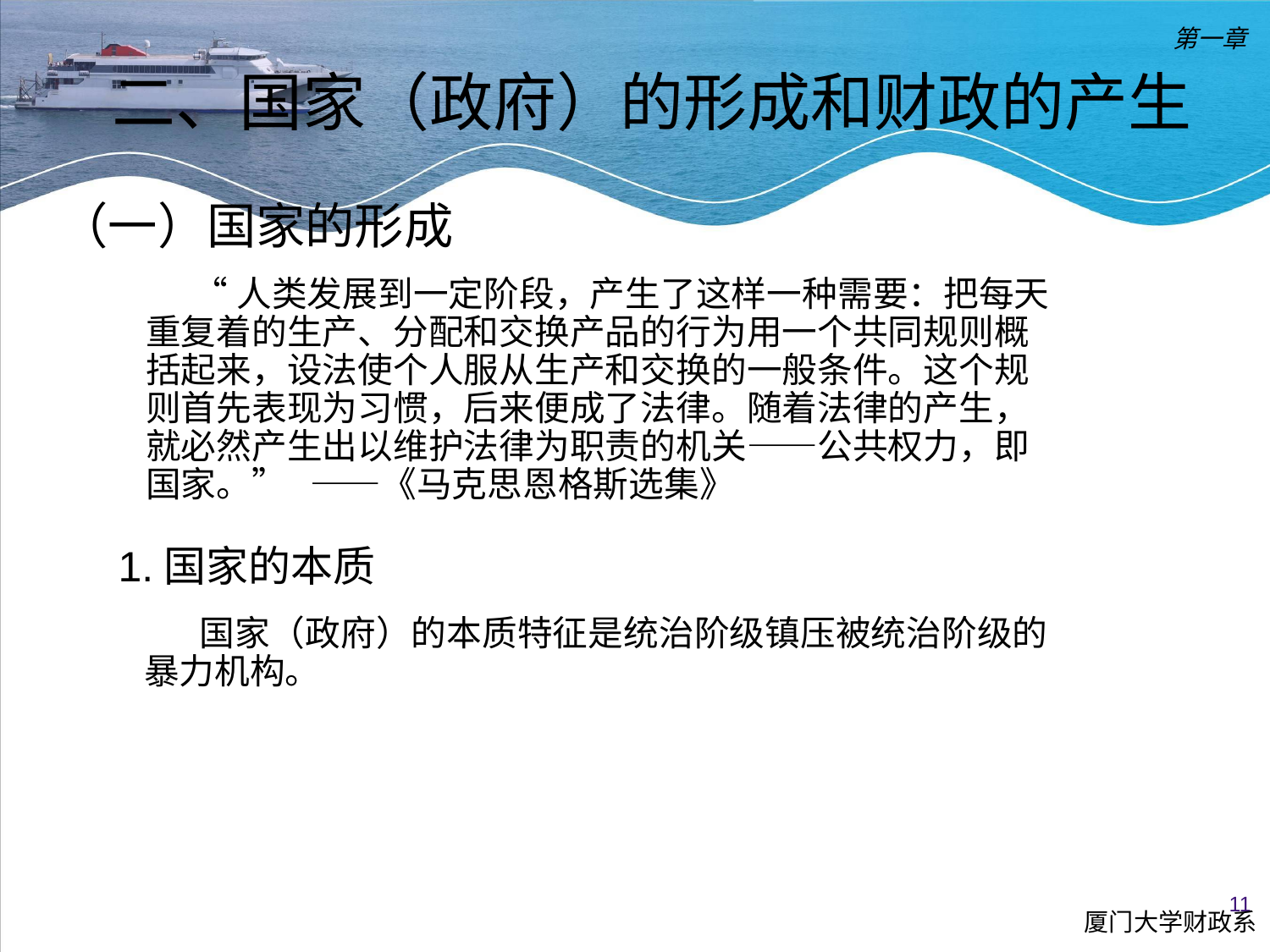

第一章
二、国家（政府）的形成和财政的产生
（一）国家的形成
      “人类发展到一定阶段，产生了这样一种需要：把每天重复着的生产、分配和交换产品的行为用一个共同规则概括起来，设法使个人服从生产和交换的一般条件。这个规则首先表现为习惯，后来便成了法律。随着法律的产生，就必然产生出以维护法律为职责的机关——公共权力，即国家。”   ——《马克思恩格斯选集》
1.国家的本质
      国家（政府）的本质特征是统治阶级镇压被统治阶级的暴力机构。
11
厦门大学财政系